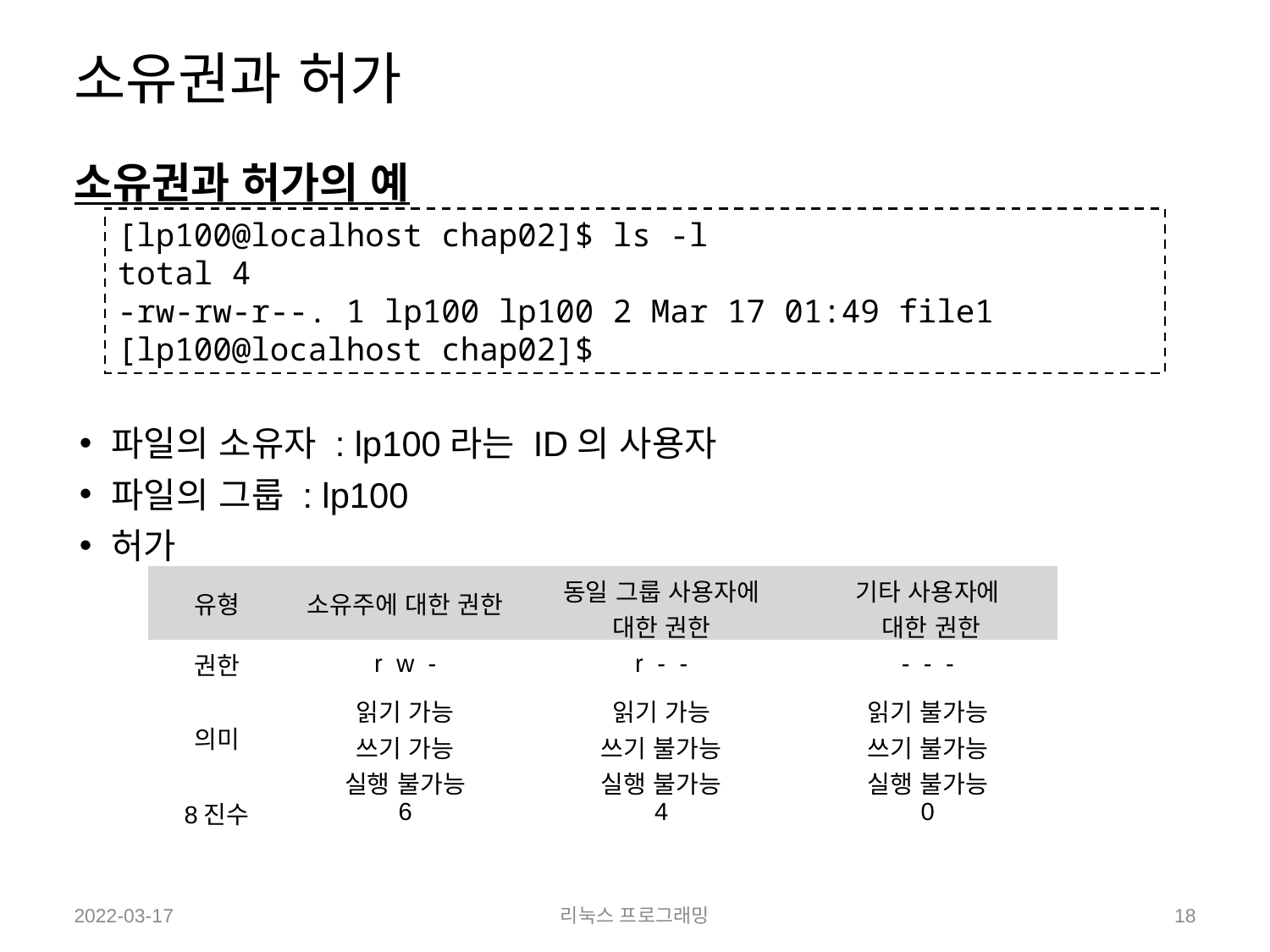

# 소유권과 허가
소유권과 허가의 예

파일의 소유자 : lp100라는 ID의 사용자
파일의 그룹 : lp100
허가

[lp100@localhost chap02]$ ls -l
total 4
-rw-rw-r--. 1 lp100 lp100 2 Mar 17 01:49 file1
[lp100@localhost chap02]$
| 유형 | 소유주에 대한 권한 | 동일 그룹 사용자에 대한 권한 | 기타 사용자에 대한 권한 |
| --- | --- | --- | --- |
| 권한 | r  w  - | r  -  - | -  -  - |
| 의미 | 읽기 가능 쓰기 가능 실행 불가능 | 읽기 가능 쓰기 불가능 실행 불가능 | 읽기 불가능 쓰기 불가능 실행 불가능 |
| 8진수 | 6 | 4 | 0 |
2022-03-17
리눅스 프로그래밍
18